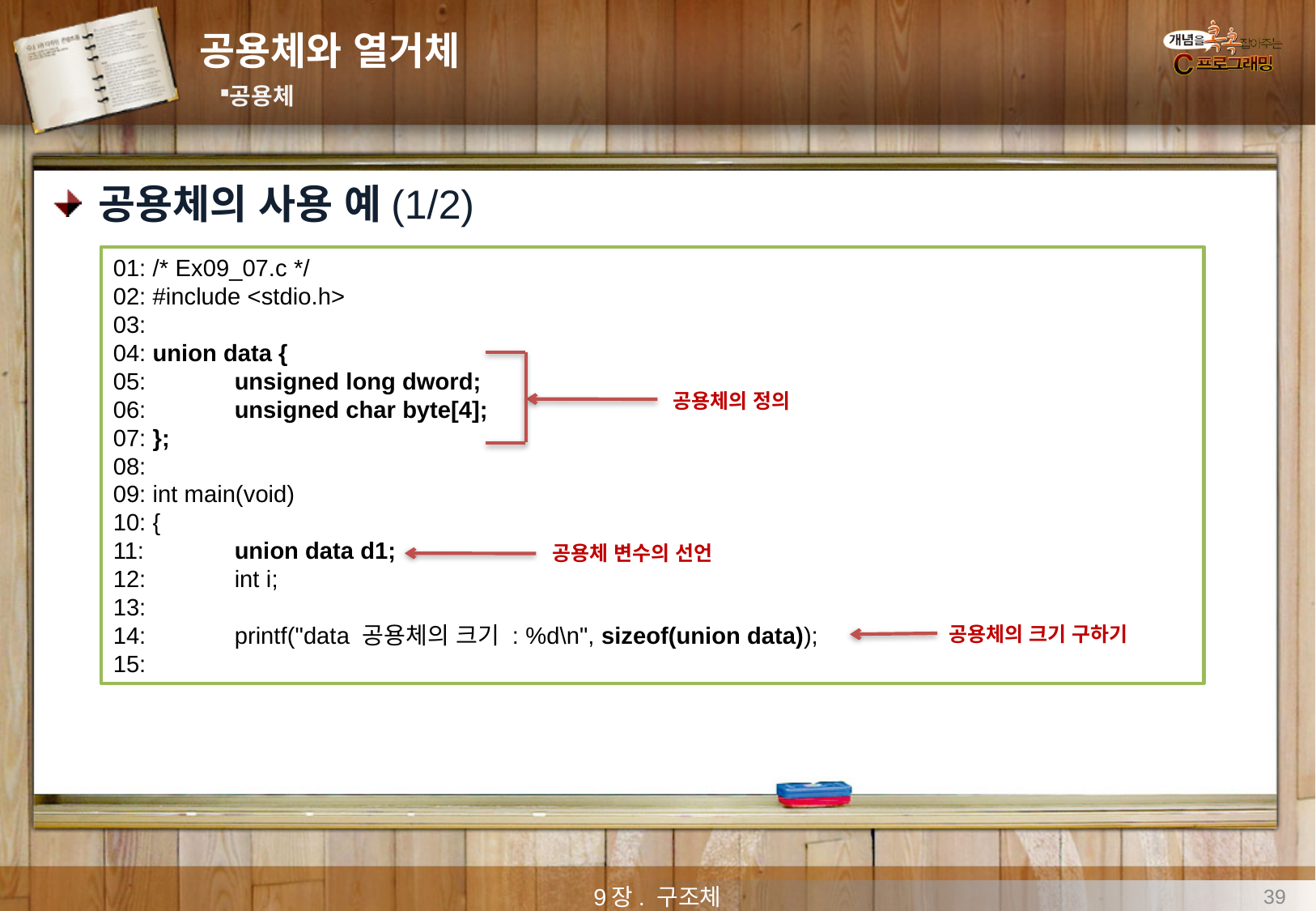

# 공용체와 열거체
공용체
공용체의 사용 예(1/2)
01: /* Ex09_07.c */
02: #include <stdio.h>
03:
04: union data {
05: 	unsigned long dword;
06: 	unsigned char byte[4];
07: };
08:
09: int main(void)
10: {
11: 	union data d1;
12: 	int i;
13:
14: 	printf("data 공용체의 크기 : %d\n", sizeof(union data));
15:
공용체의 정의
공용체 변수의 선언
공용체의 크기 구하기
9장. 구조체
39